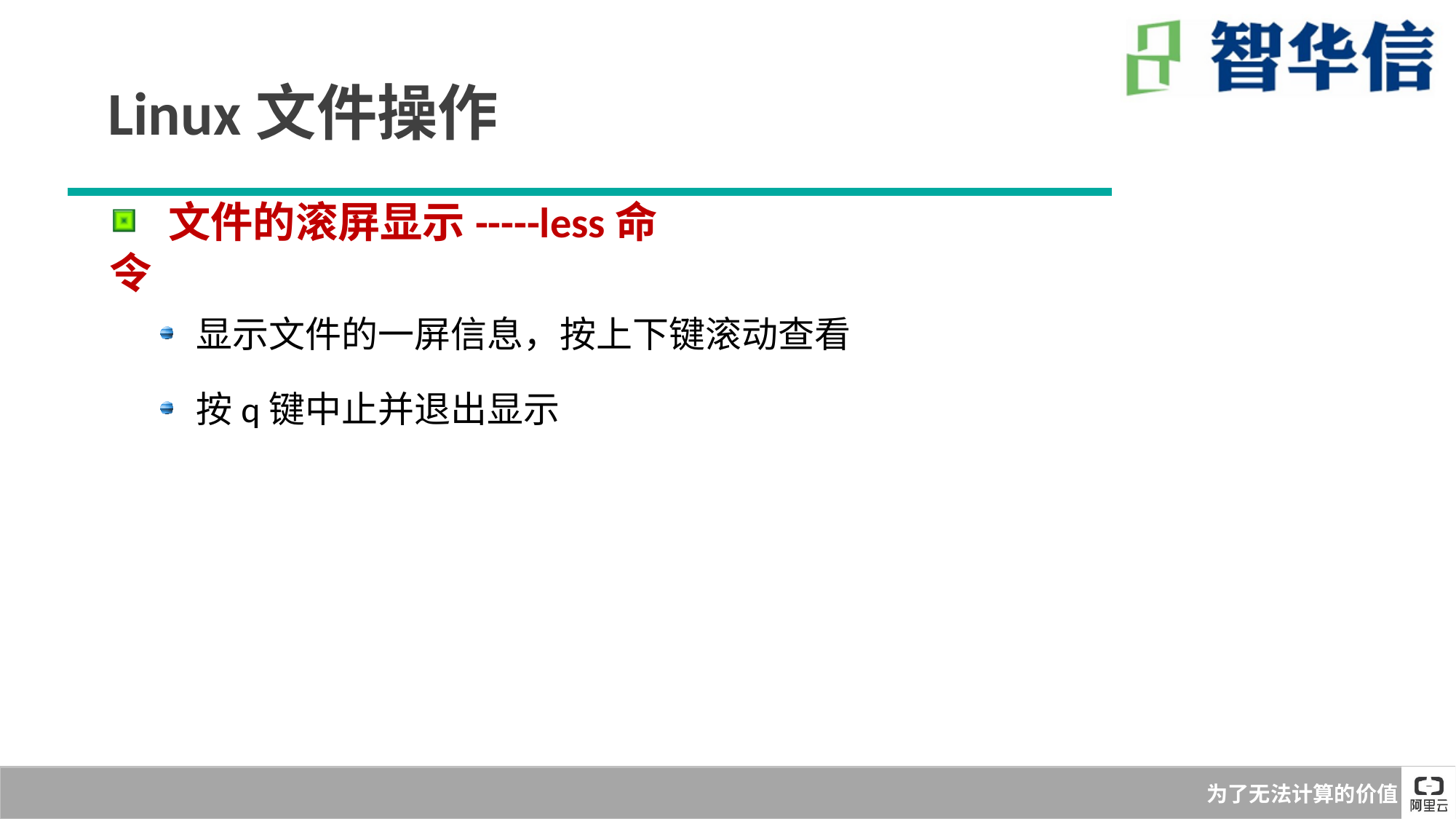

Linux文件操作
  文件的滚屏显示-----less命令
 显示文件的一屏信息，按上下键滚动查看
 按q键中止并退出显示